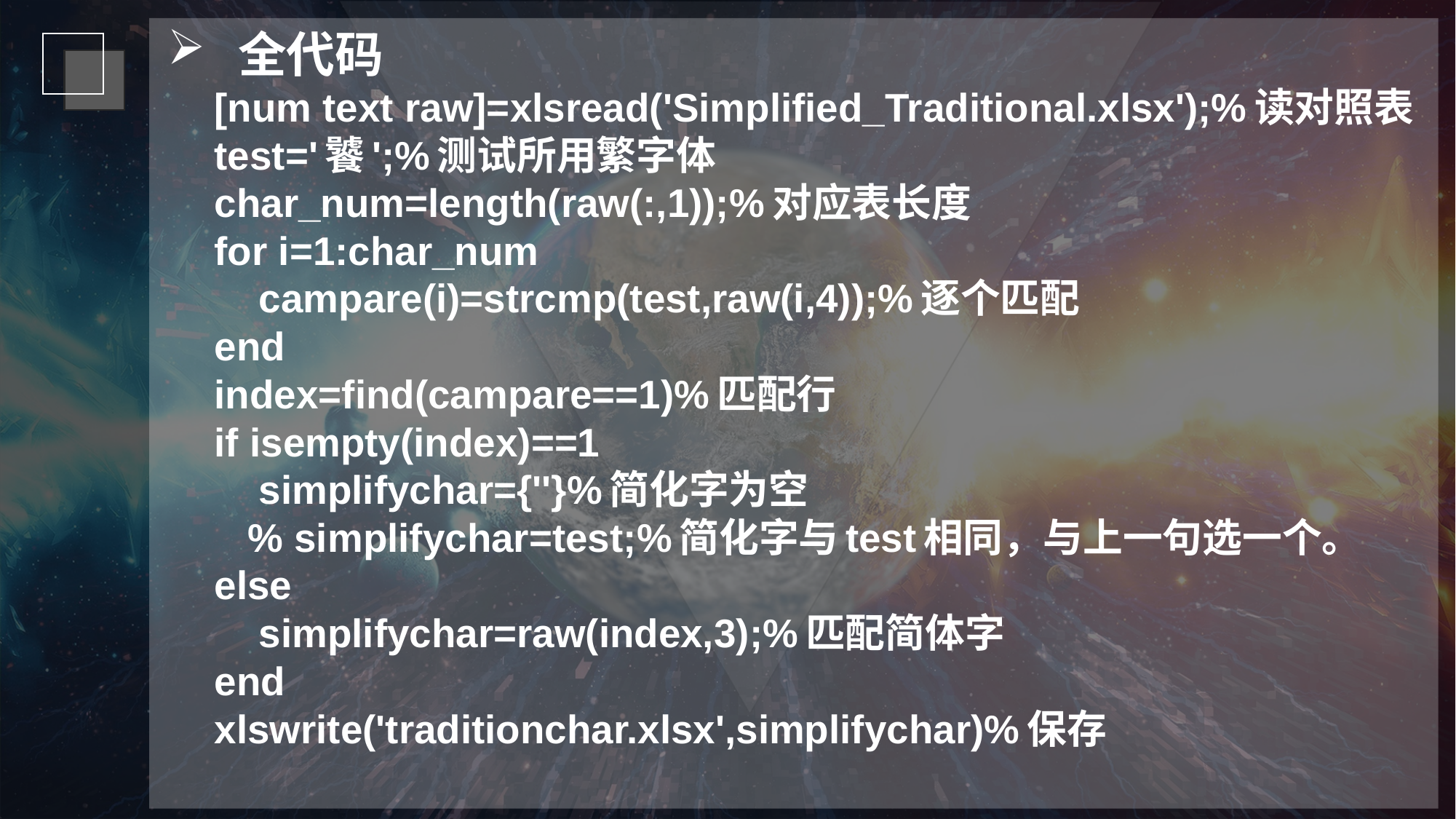

全代码
[num text raw]=xlsread('Simplified_Traditional.xlsx');%读对照表
test='饕';%测试所用繁字体
char_num=length(raw(:,1));%对应表长度
for i=1:char_num
    campare(i)=strcmp(test,raw(i,4));%逐个匹配
end
index=find(campare==1)%匹配行
if isempty(index)==1
    simplifychar={''}%简化字为空
   % simplifychar=test;%简化字与test相同，与上一句选一个。
else
    simplifychar=raw(index,3);%匹配简体字
end
xlswrite('traditionchar.xlsx',simplifychar)%保存